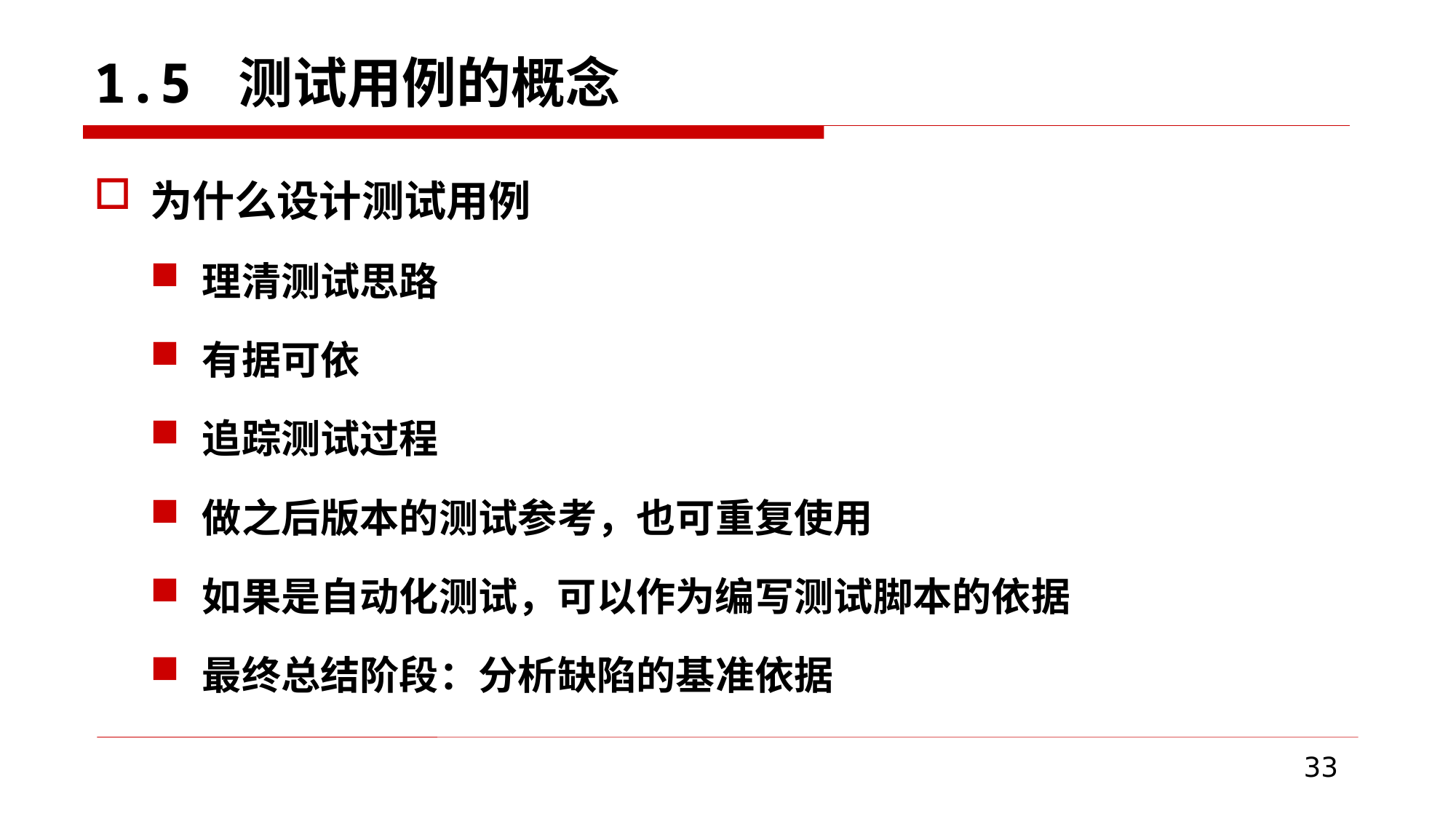

# 1.5 测试用例的概念
为什么设计测试用例
理清测试思路
有据可依
追踪测试过程
做之后版本的测试参考，也可重复使用
如果是自动化测试，可以作为编写测试脚本的依据
最终总结阶段：分析缺陷的基准依据
33